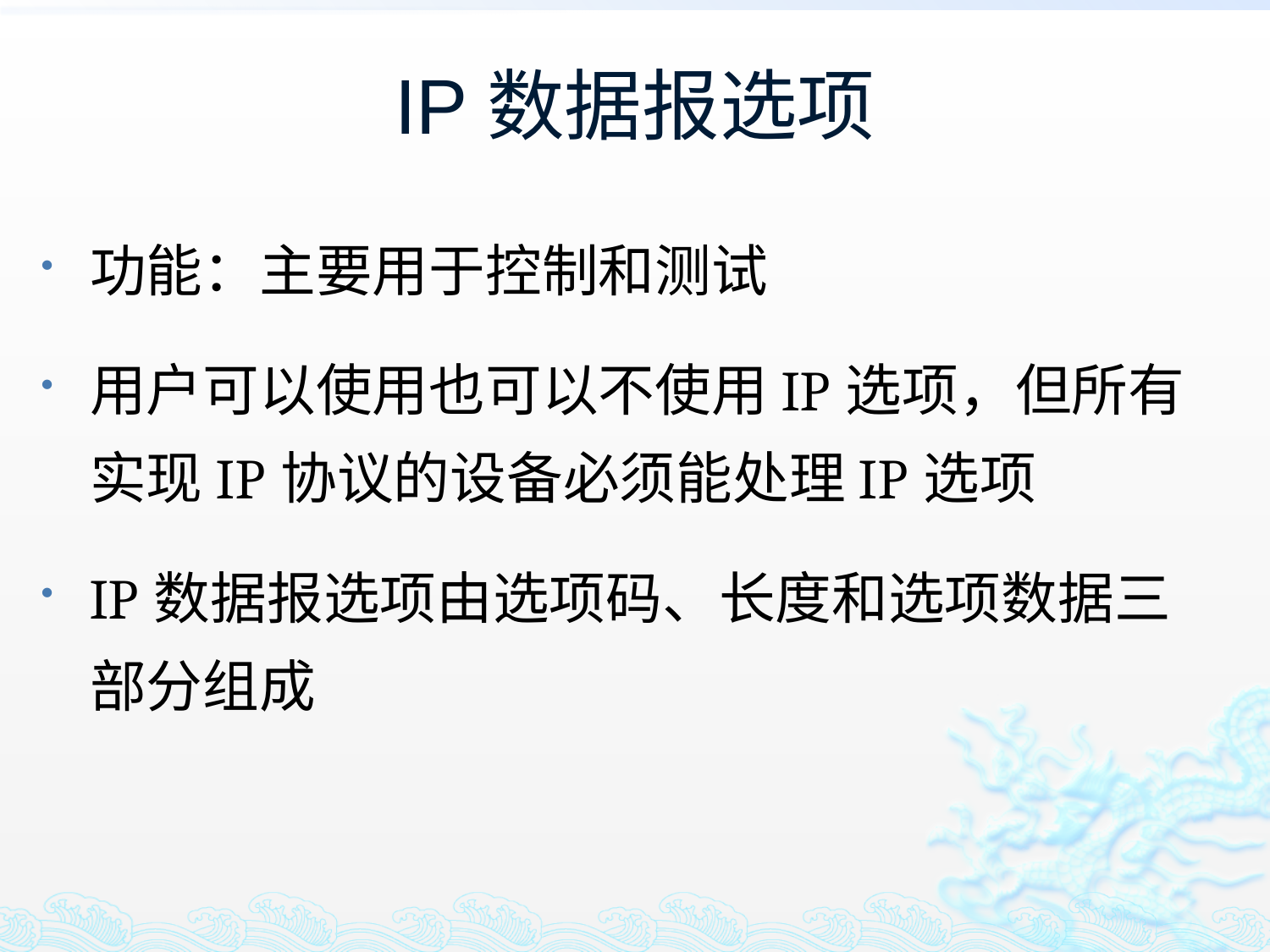

# IP数据报选项
功能：主要用于控制和测试
用户可以使用也可以不使用IP选项，但所有实现IP协议的设备必须能处理IP选项
IP数据报选项由选项码、长度和选项数据三部分组成